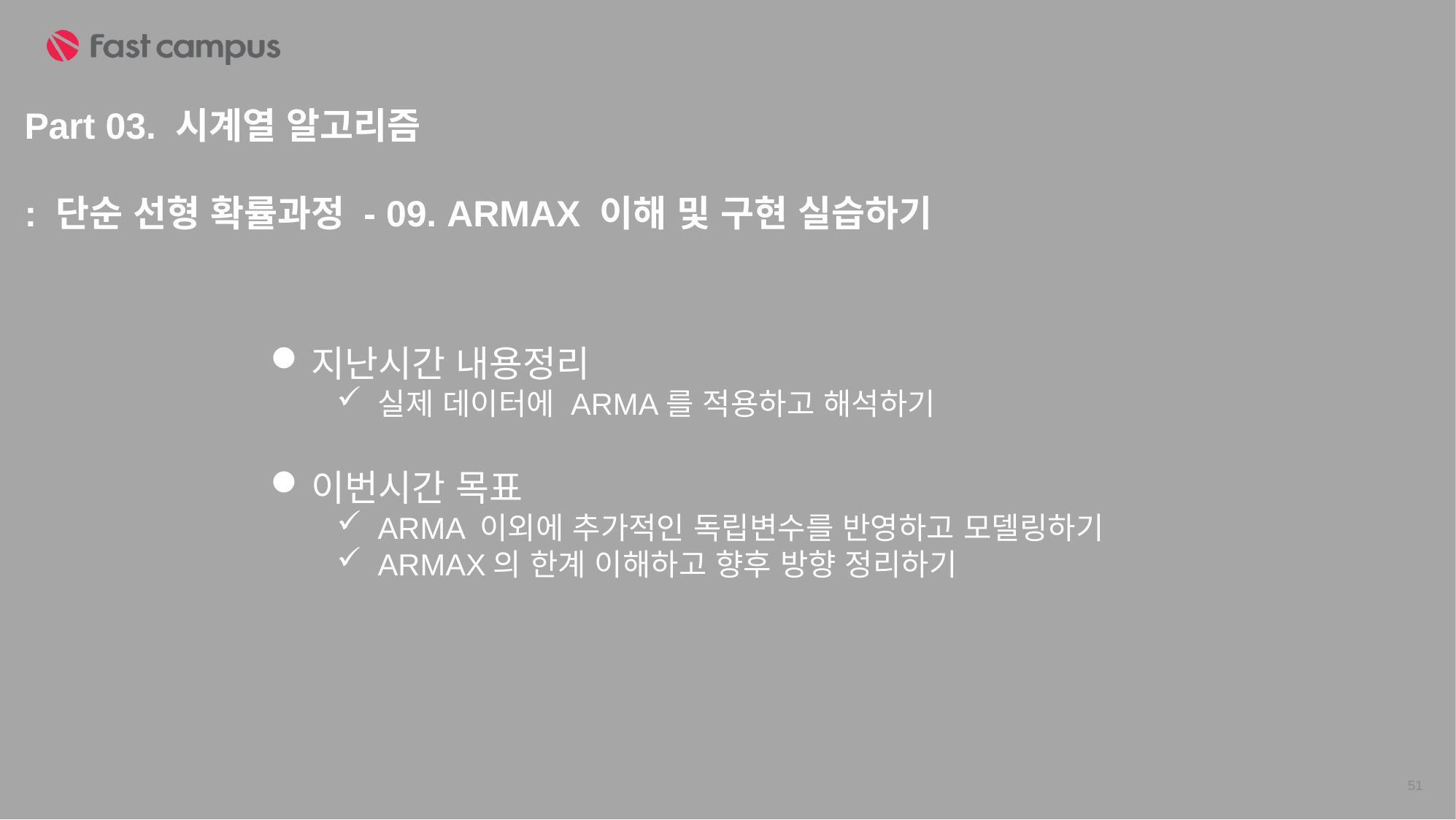

Part 03. 시계열 알고리즘

: 단순 선형 확률과정 - 09. ARMAX 이해 및 구현 실습하기
지난시간 내용정리
실제 데이터에 ARMA를 적용하고 해석하기

이번시간 목표
ARMA 이외에 추가적인 독립변수를 반영하고 모델링하기
ARMAX의 한계 이해하고 향후 방향 정리하기
51